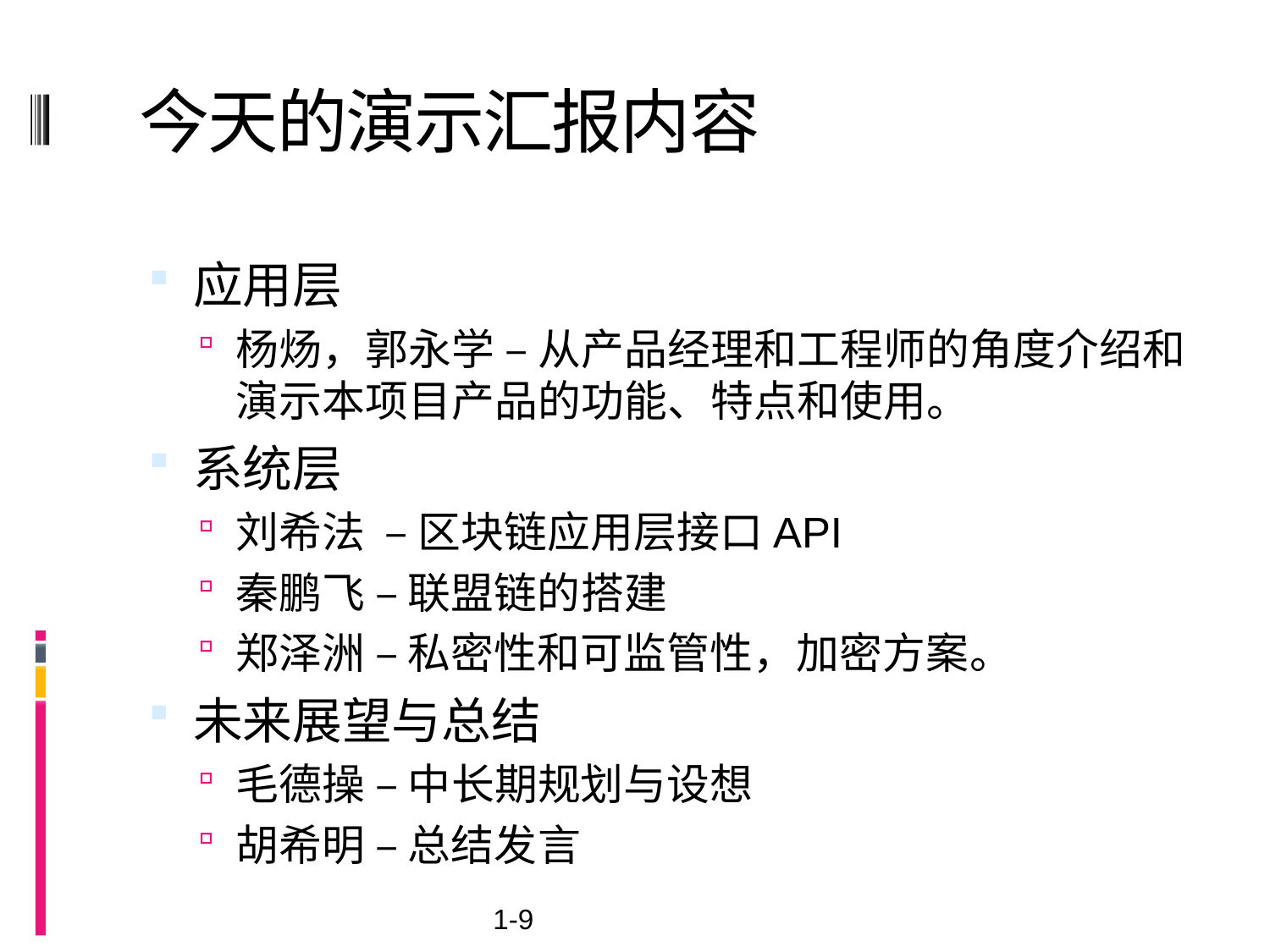

# 今天的演示汇报内容
应用层
杨炀，郭永学 – 从产品经理和工程师的角度介绍和演示本项目产品的功能、特点和使用。
系统层
刘希法  – 区块链应用层接口API
秦鹏飞 – 联盟链的搭建
郑泽洲 – 私密性和可监管性，加密方案。
未来展望与总结
毛德操 – 中长期规划与设想
胡希明 – 总结发言

1-9
9